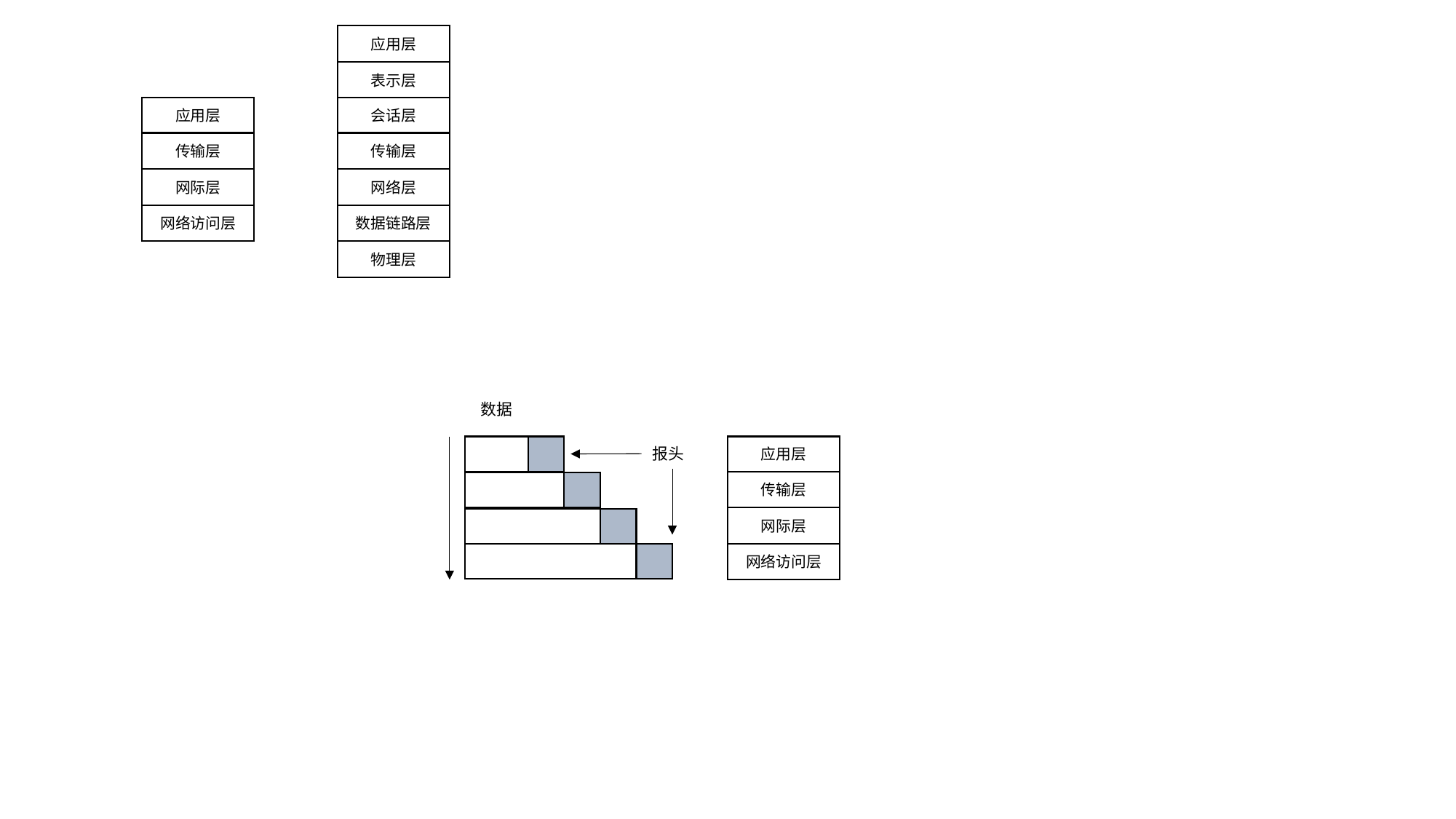

应用层
表示层
会话层
应用层
传输层
传输层
网际层
网络层
网络访问层
数据链路层
物理层
数据

应用层
报头
传输层

网际层

网络访问层